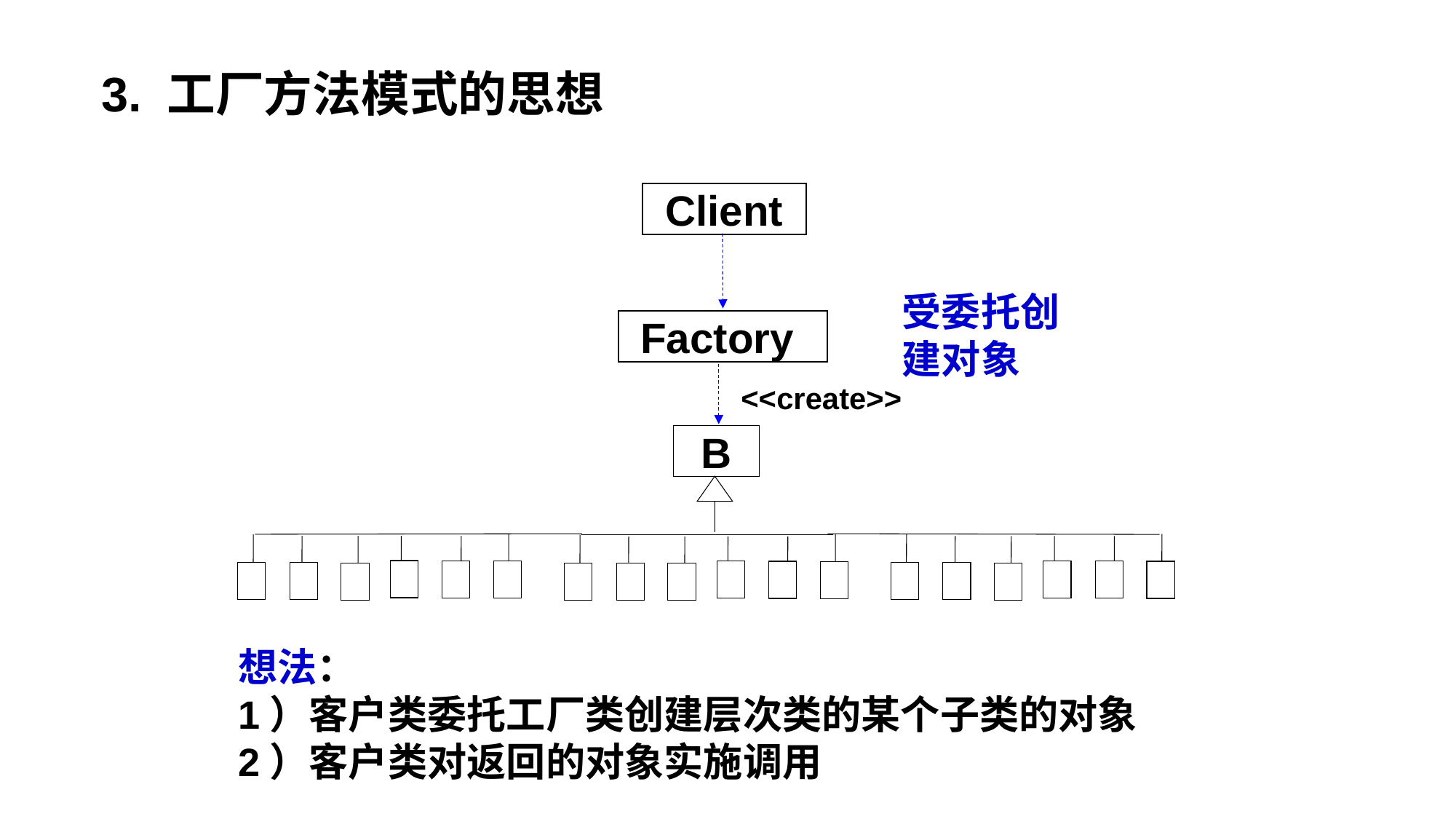

# 3. 工厂方法模式的思想
Client
受委托创
建对象
Factory
<<create>>
B

想法：
1）客户类委托工厂类创建层次类的某个子类的对象
2）客户类对返回的对象实施调用
44